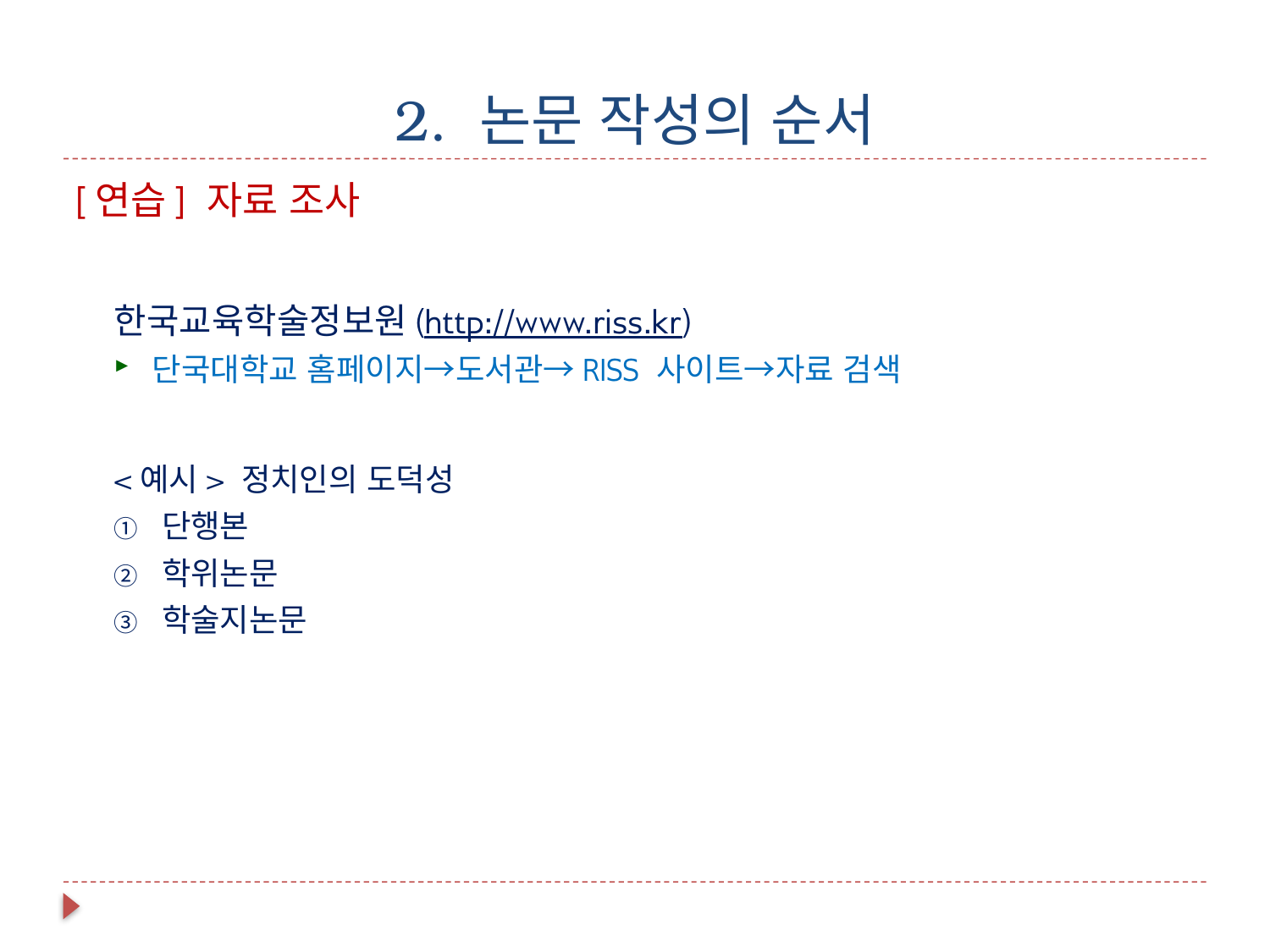

# 2. 논문 작성의 순서
[연습] 자료 조사

한국교육학술정보원(http://www.riss.kr)
단국대학교 홈페이지→도서관→RISS 사이트→자료 검색

<예시> 정치인의 도덕성
단행본
학위논문
학술지논문